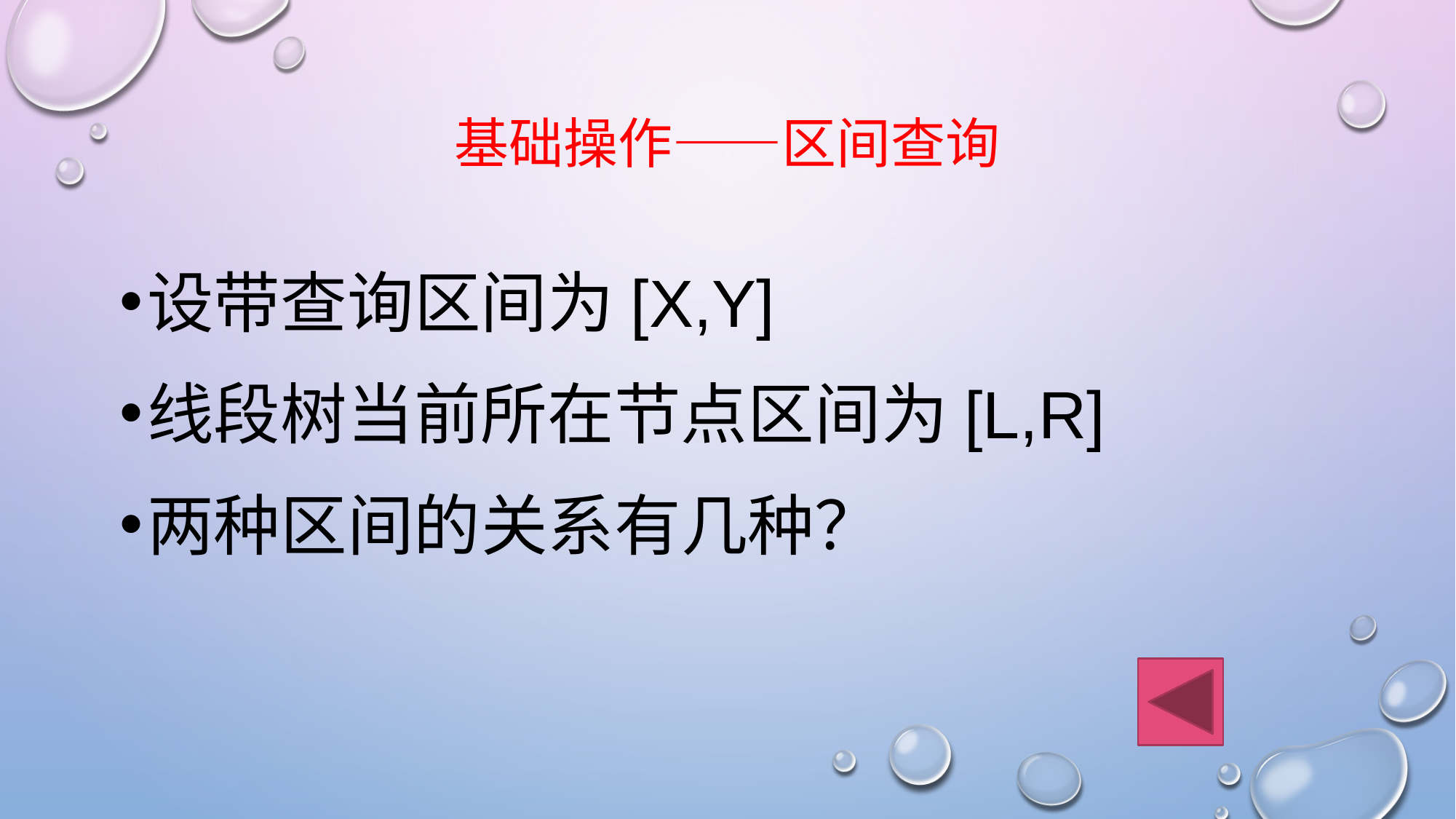

# 基础操作——区间查询
设带查询区间为[x,y]
线段树当前所在节点区间为[l,r]
两种区间的关系有几种？